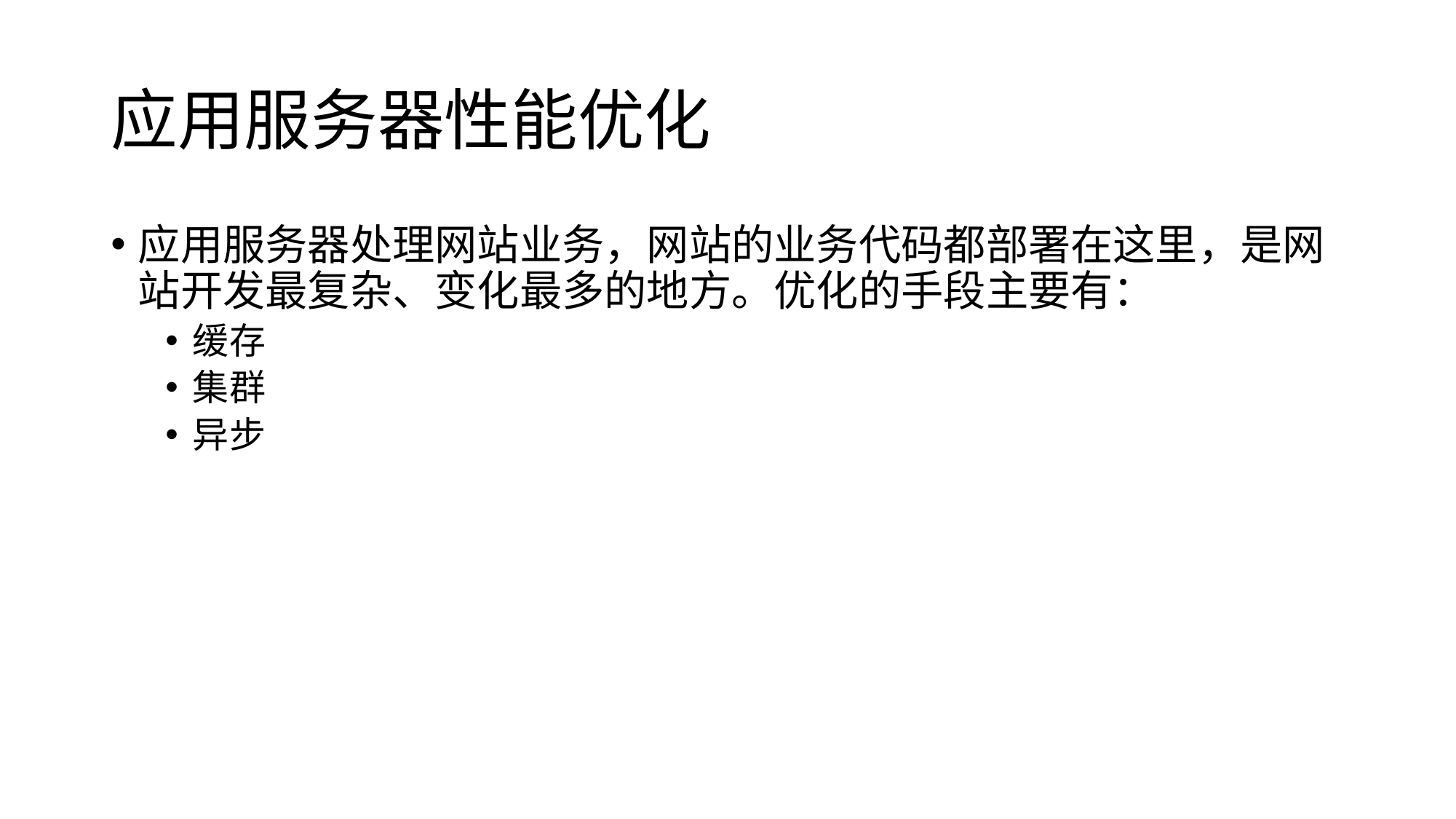

# 应用服务器性能优化
应用服务器处理网站业务，网站的业务代码都部署在这里，是网站开发最复杂、变化最多的地方。优化的手段主要有：
缓存
集群
异步